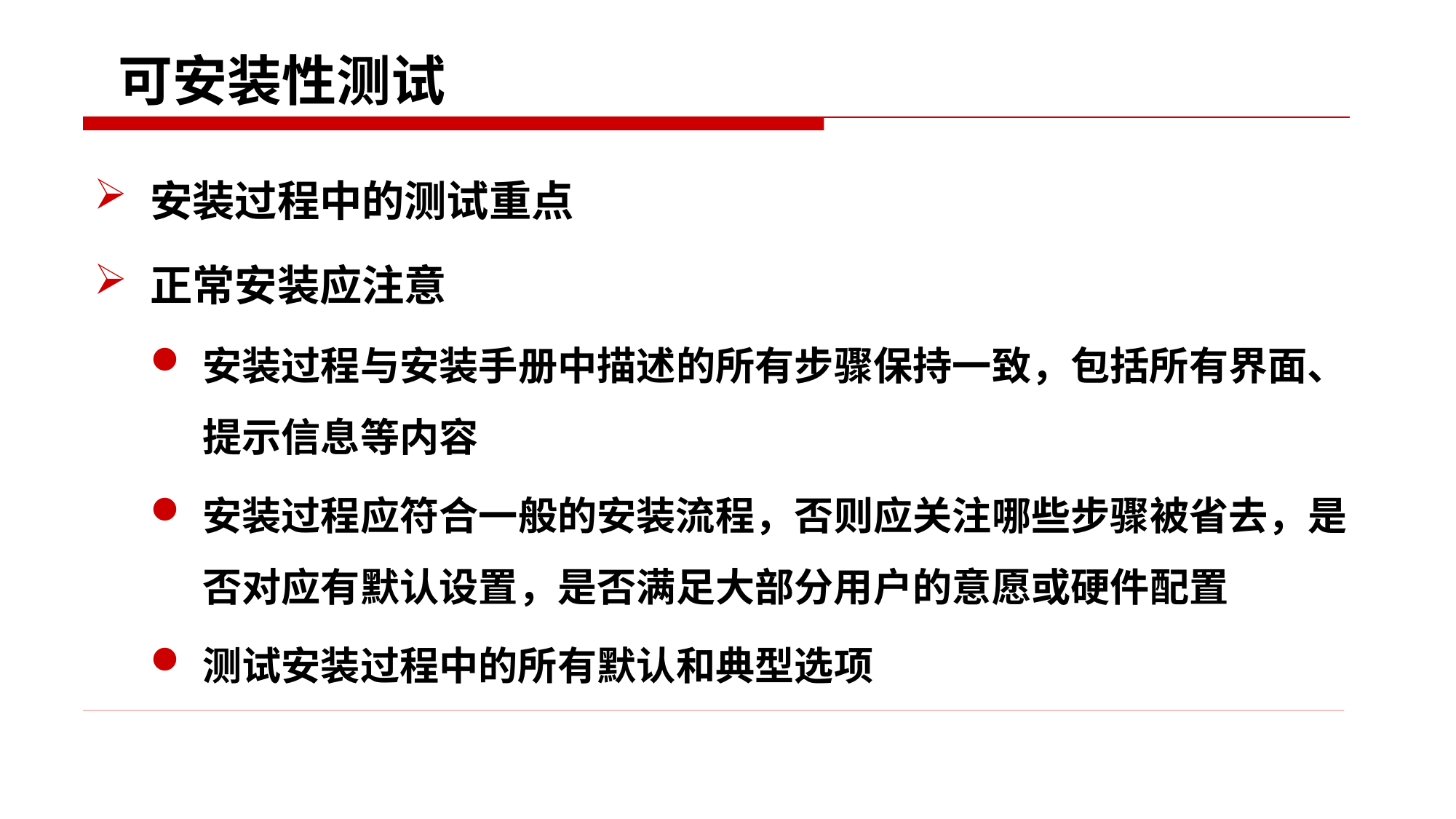

# 可安装性测试
安装过程中的测试重点
正常安装应注意
安装过程与安装手册中描述的所有步骤保持一致，包括所有界面、提示信息等内容
安装过程应符合一般的安装流程，否则应关注哪些步骤被省去，是否对应有默认设置，是否满足大部分用户的意愿或硬件配置
测试安装过程中的所有默认和典型选项